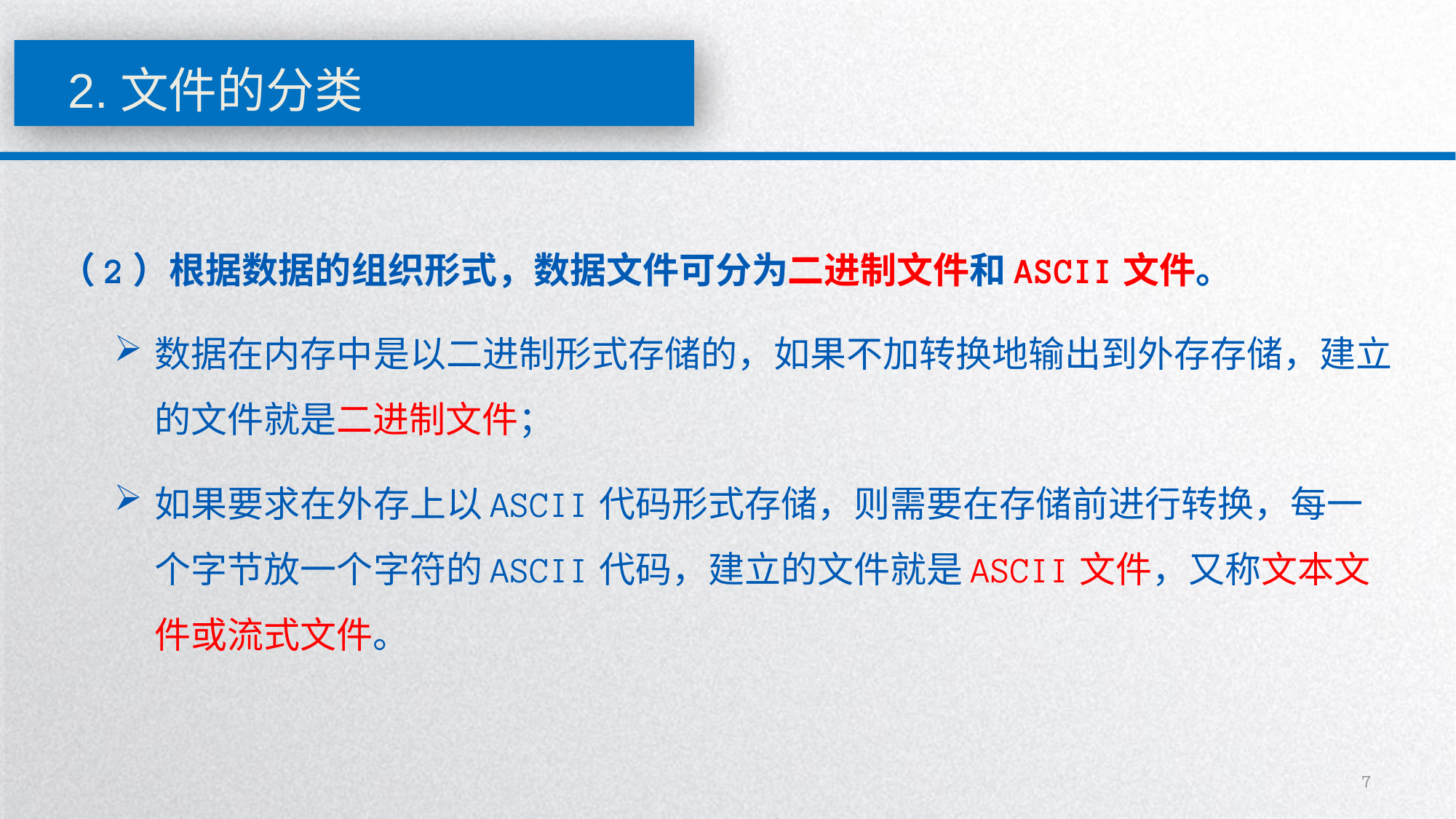

2.文件的分类
（2）根据数据的组织形式，数据文件可分为二进制文件和ASCII文件。
数据在内存中是以二进制形式存储的，如果不加转换地输出到外存存储，建立的文件就是二进制文件；
如果要求在外存上以ASCII代码形式存储，则需要在存储前进行转换，每一个字节放一个字符的ASCII代码，建立的文件就是ASCII文件，又称文本文件或流式文件。
7